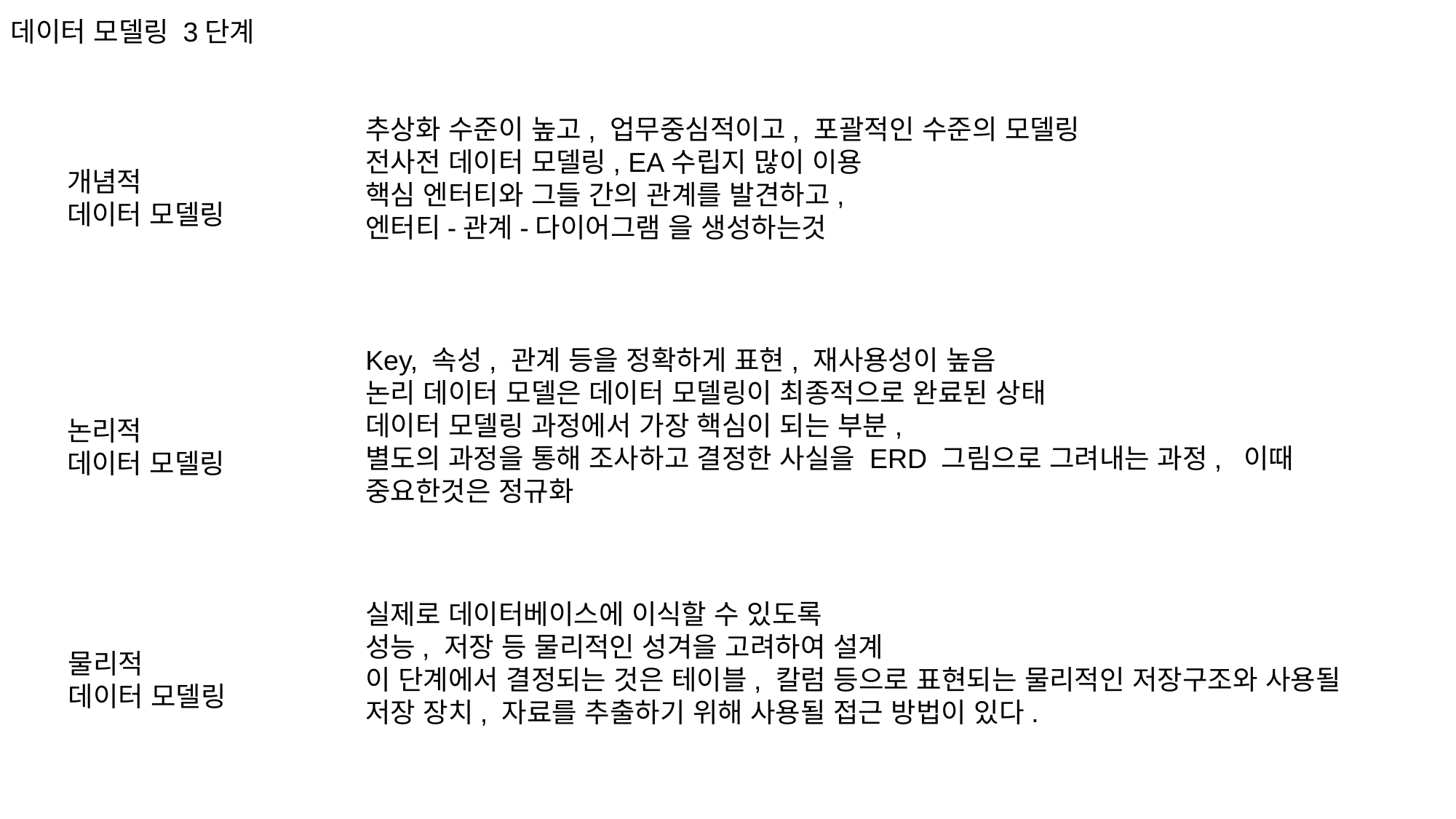

데이터 모델링 3단계
추상화 수준이 높고, 업무중심적이고, 포괄적인 수준의 모델링
전사전 데이터 모델링, EA수립지 많이 이용
핵심 엔터티와 그들 간의 관계를 발견하고,
엔터티-관계-다이어그램 을 생성하는것
개념적
데이터 모델링
Key, 속성, 관계 등을 정확하게 표현, 재사용성이 높음
논리 데이터 모델은 데이터 모델링이 최종적으로 완료된 상태
데이터 모델링 과정에서 가장 핵심이 되는 부분,
별도의 과정을 통해 조사하고 결정한 사실을 ERD 그림으로 그려내는 과정,  이때 중요한것은 정규화
논리적
데이터 모델링
실제로 데이터베이스에 이식할 수 있도록
성능, 저장 등 물리적인 성겨을 고려하여 설계
이 단계에서 결정되는 것은 테이블, 칼럼 등으로 표현되는 물리적인 저장구조와 사용될 저장 장치, 자료를 추출하기 위해 사용될 접근 방법이 있다.
물리적
데이터 모델링